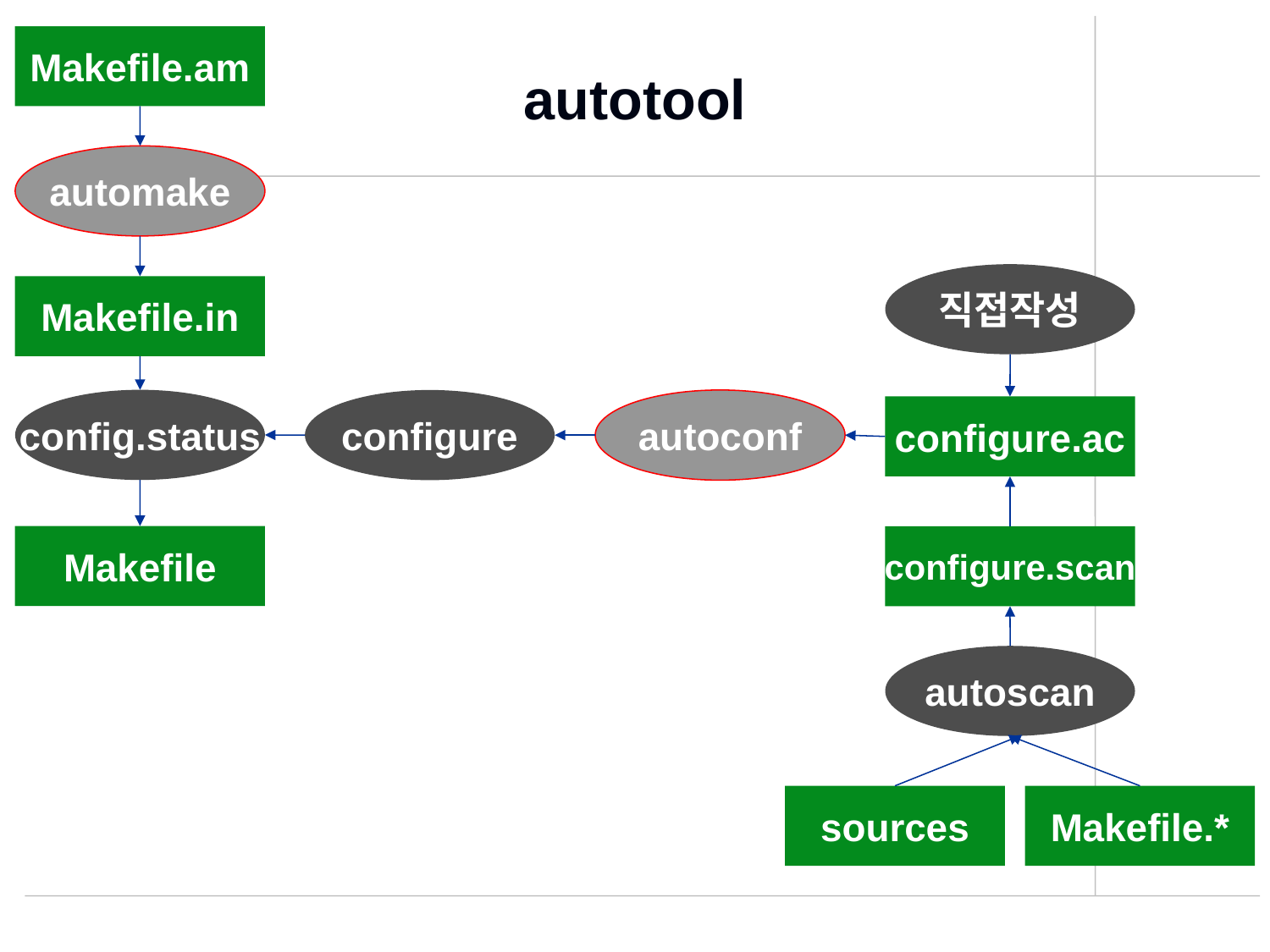

Makefile.am
# autotool
automake
직접작성
Makefile.in
config.status
configure
autoconf
configure.ac
Makefile
configure.scan
autoscan
sources
Makefile.*
475